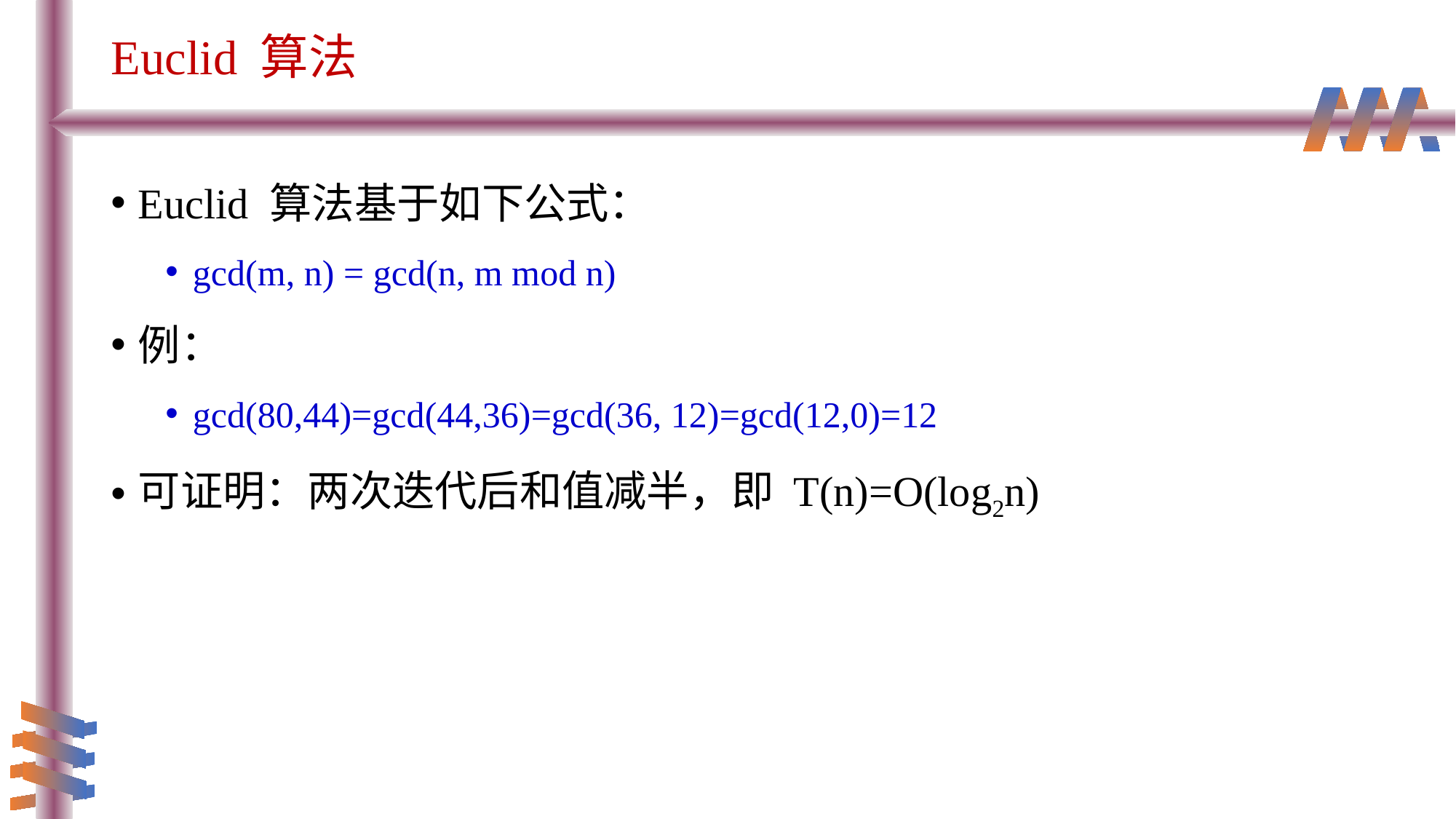

# Euclid 算法
Euclid 算法基于如下公式：
gcd(m, n) = gcd(n, m mod n)
例：
gcd(80,44)=gcd(44,36)=gcd(36, 12)=gcd(12,0)=12
可证明：两次迭代后和值减半，即 T(n)=O(log2n)